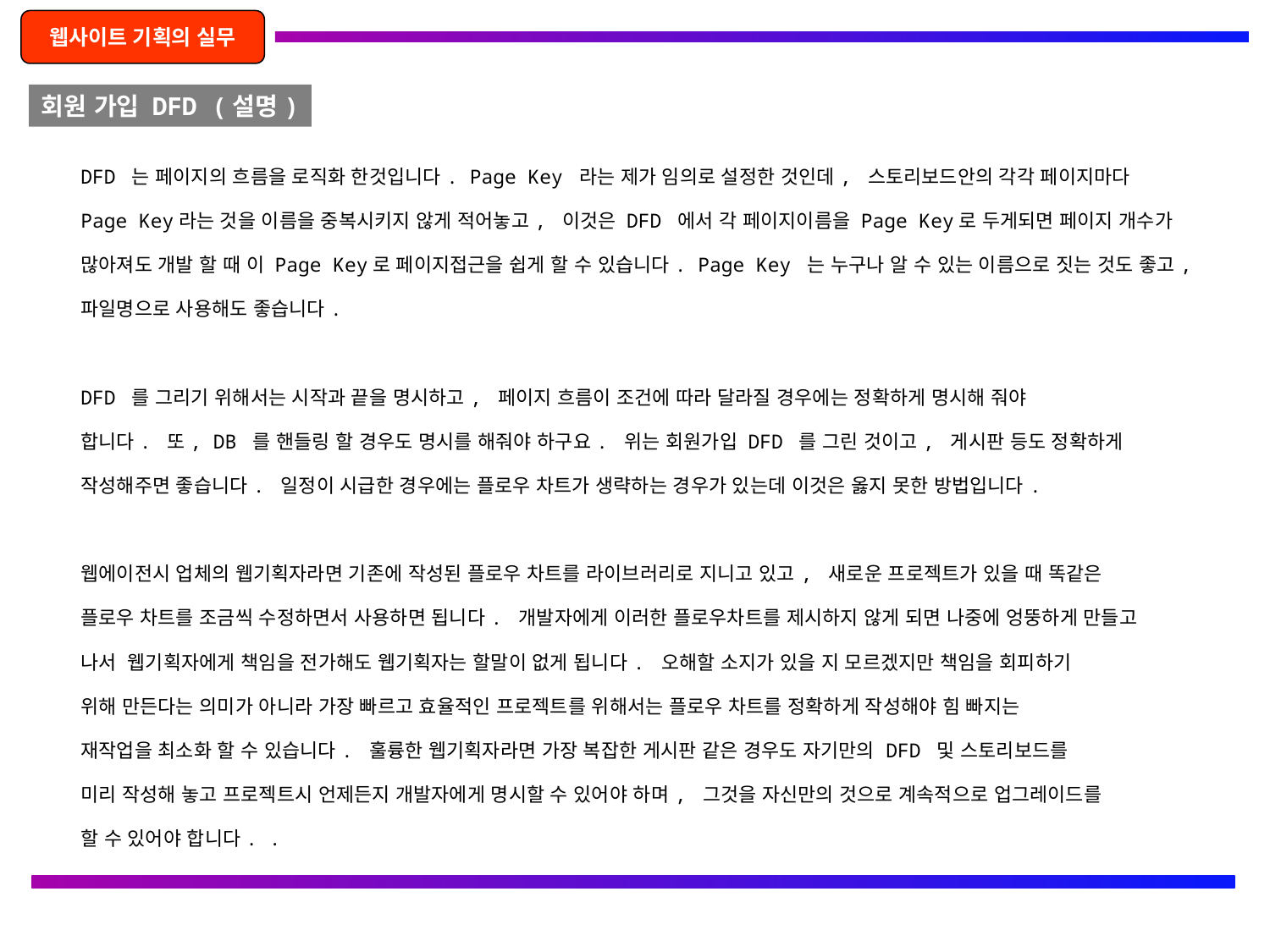

웹사이트 기획의 실무

회원 가입 DFD (설명)
DFD 는 페이지의 흐름을 로직화 한것입니다. Page Key 라는 제가 임의로 설정한 것인데, 스토리보드안의 각각 페이지마다
Page Key라는 것을 이름을 중복시키지 않게 적어놓고, 이것은 DFD 에서 각 페이지이름을 Page Key로 두게되면 페이지 개수가
많아져도 개발 할 때 이 Page Key로 페이지접근을 쉽게 할 수 있습니다. Page Key 는 누구나 알 수 있는 이름으로 짓는 것도 좋고,
파일명으로 사용해도 좋습니다.

DFD 를 그리기 위해서는 시작과 끝을 명시하고, 페이지 흐름이 조건에 따라 달라질 경우에는 정확하게 명시해 줘야
합니다. 또, DB 를 핸들링 할 경우도 명시를 해줘야 하구요. 위는 회원가입 DFD 를 그린 것이고, 게시판 등도 정확하게
작성해주면 좋습니다. 일정이 시급한 경우에는 플로우 차트가 생략하는 경우가 있는데 이것은 옳지 못한 방법입니다.

웹에이전시 업체의 웹기획자라면 기존에 작성된 플로우 차트를 라이브러리로 지니고 있고, 새로운 프로젝트가 있을 때 똑같은
플로우 차트를 조금씩 수정하면서 사용하면 됩니다. 개발자에게 이러한 플로우차트를 제시하지 않게 되면 나중에 엉뚱하게 만들고
나서  웹기획자에게 책임을 전가해도 웹기획자는 할말이 없게 됩니다. 오해할 소지가 있을 지 모르겠지만 책임을 회피하기
위해 만든다는 의미가 아니라 가장 빠르고 효율적인 프로젝트를 위해서는 플로우 차트를 정확하게 작성해야 힘 빠지는
재작업을 최소화 할 수 있습니다. 훌륭한 웹기획자라면 가장 복잡한 게시판 같은 경우도 자기만의 DFD 및 스토리보드를
미리 작성해 놓고 프로젝트시 언제든지 개발자에게 명시할 수 있어야 하며, 그것을 자신만의 것으로 계속적으로 업그레이드를
할 수 있어야 합니다. .